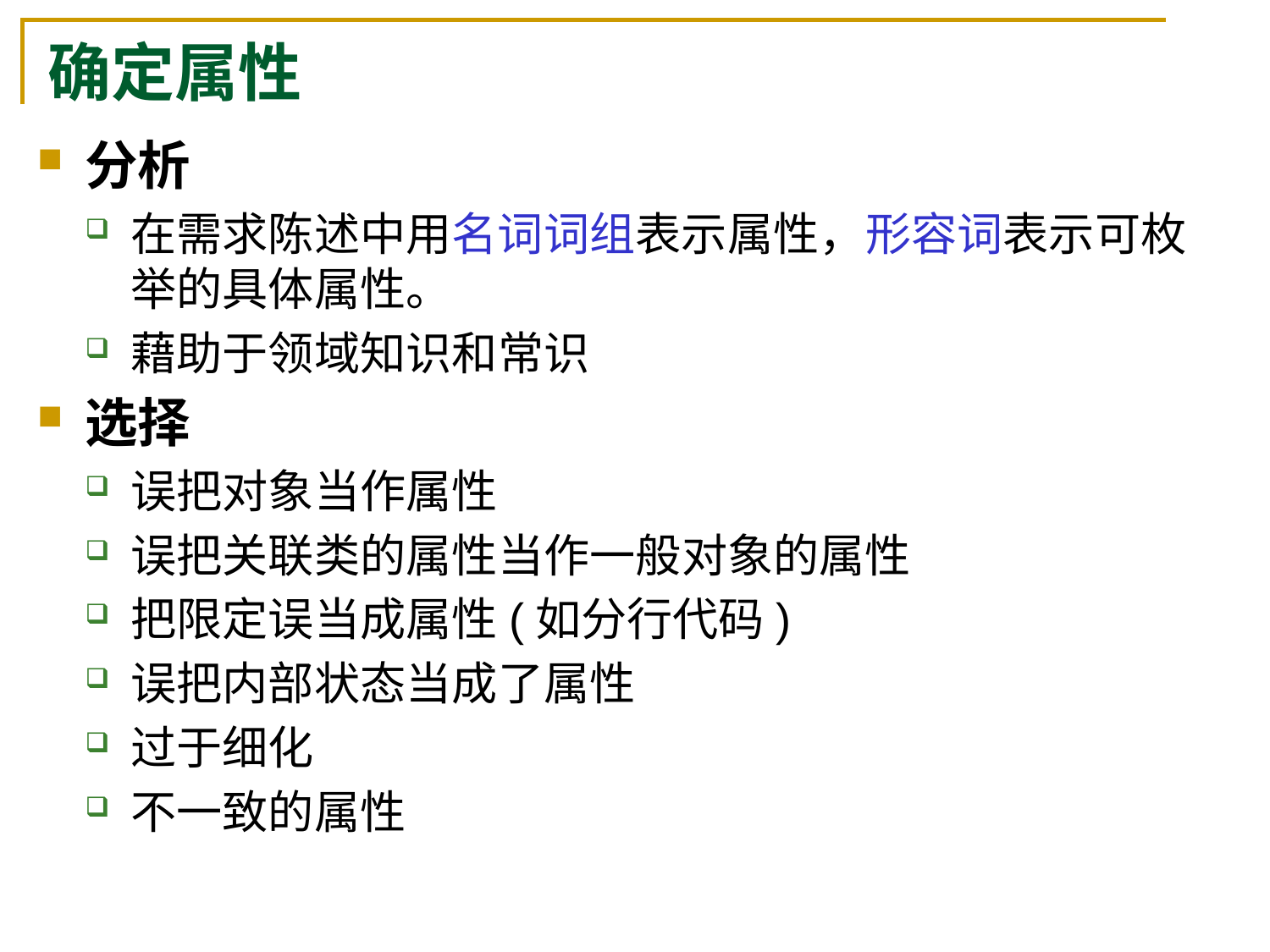

# 确定属性
分析
在需求陈述中用名词词组表示属性，形容词表示可枚举的具体属性。
藉助于领域知识和常识
选择
误把对象当作属性
误把关联类的属性当作一般对象的属性
把限定误当成属性(如分行代码)
误把内部状态当成了属性
过于细化
不一致的属性